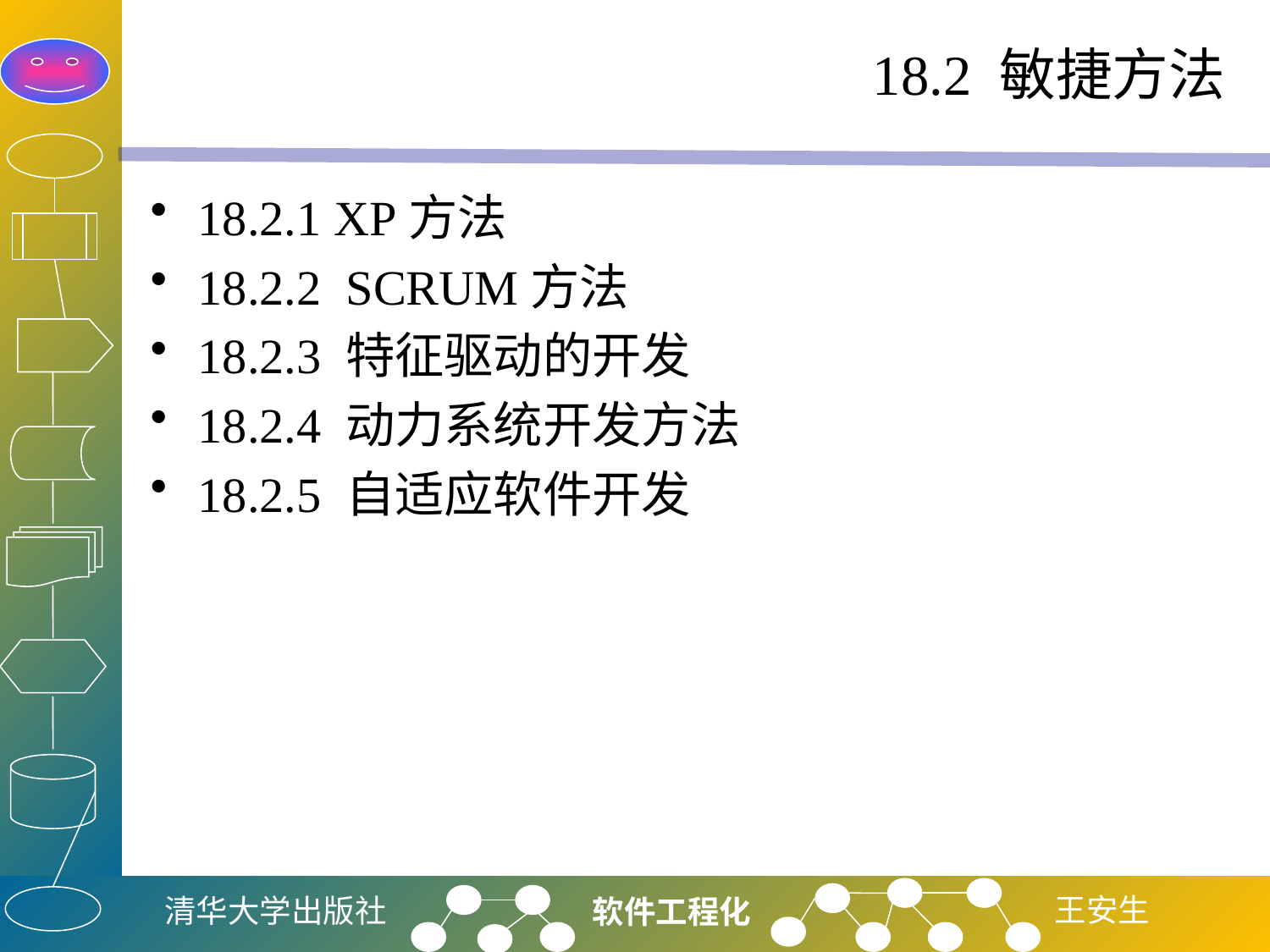

# 18.2 敏捷方法
18.2.1 XP方法
18.2.2  SCRUM方法
18.2.3 特征驱动的开发
18.2.4 动力系统开发方法
18.2.5 自适应软件开发